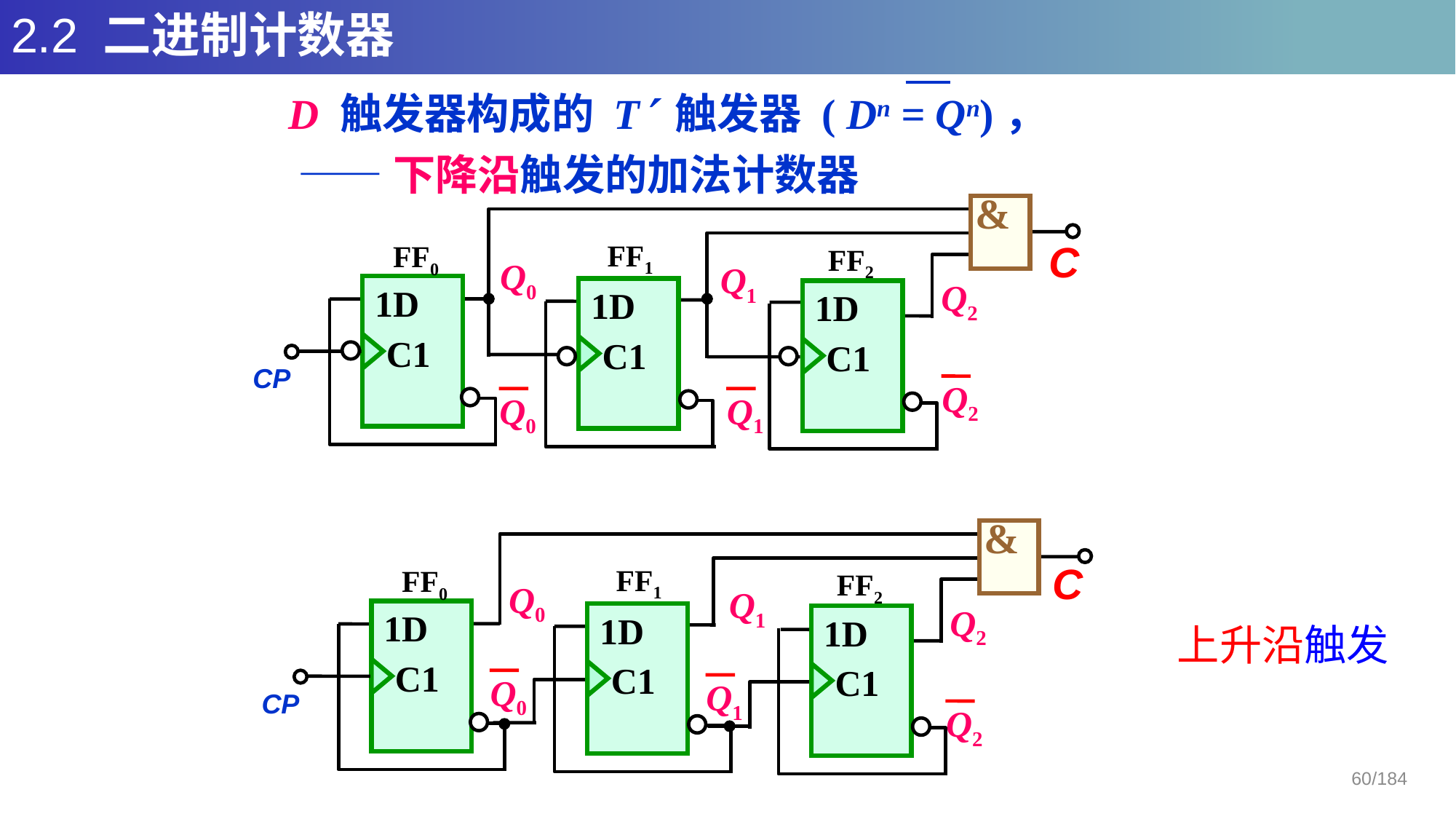

# 2.2 二进制计数器
D 触发器构成的 T′ 触发器 ( Dn = Qn)，
 ——下降沿触发的加法计数器

&

C
FF1

FF0
FF2
Q0
Q1

Q2

1D

1D
1D

C1
C1
C1

CP

Q2

Q0

Q1

&

C
FF1

FF0
FF2
Q0
Q1

Q2

1D

1D
1D

C1
C1
C1

Q0

Q1

CP

Q2

上升沿触发
60/184